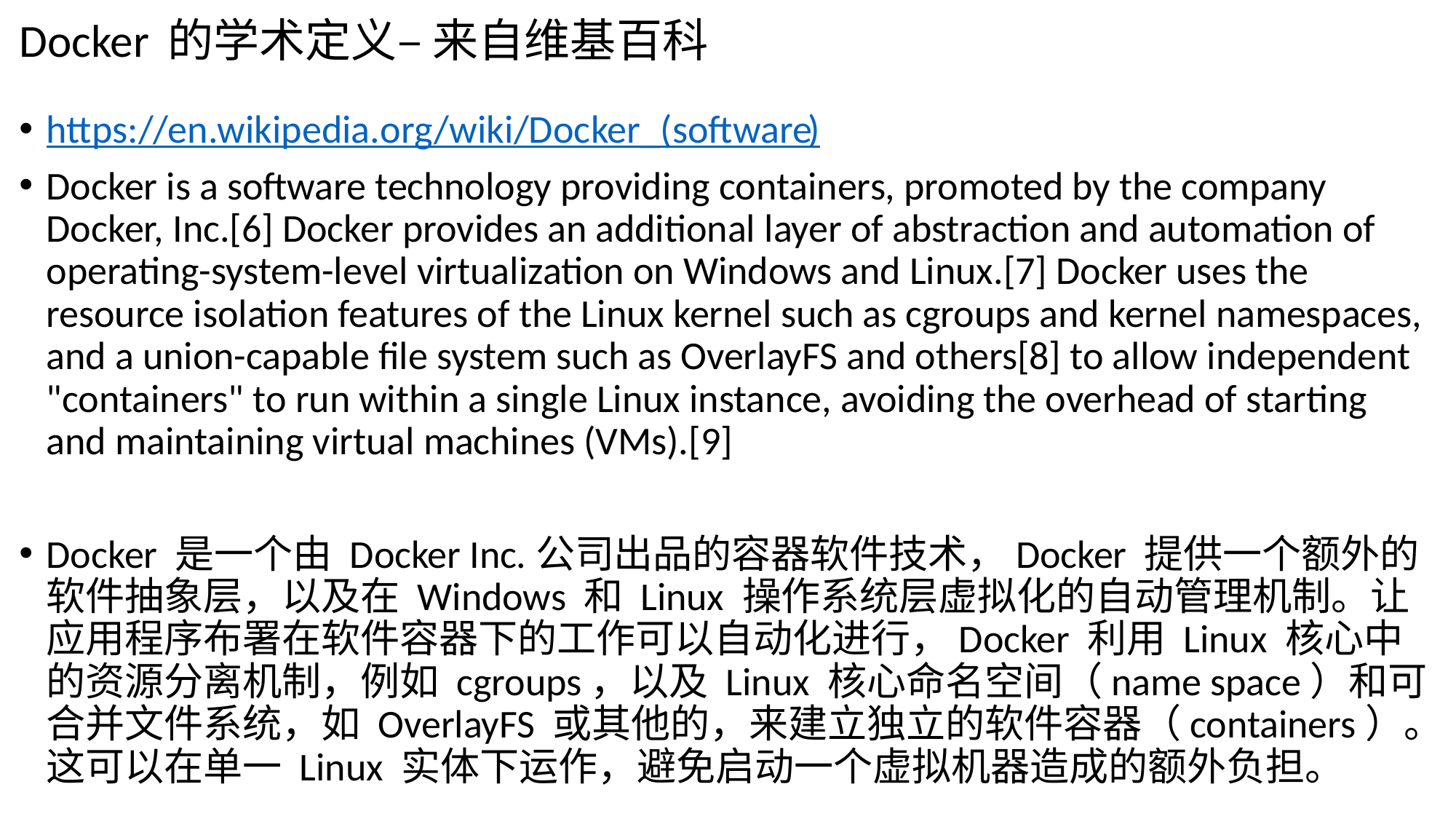

# Docker 的学术定义– 来自维基百科
https://en.wikipedia.org/wiki/Docker_(software)
Docker is a software technology providing containers, promoted by the company Docker, Inc.[6] Docker provides an additional layer of abstraction and automation of operating-system-level virtualization on Windows and Linux.[7] Docker uses the resource isolation features of the Linux kernel such as cgroups and kernel namespaces, and a union-capable file system such as OverlayFS and others[8] to allow independent "containers" to run within a single Linux instance, avoiding the overhead of starting and maintaining virtual machines (VMs).[9]

Docker 是一个由 Docker Inc.公司出品的容器软件技术，Docker 提供一个额外的软件抽象层，以及在 Windows 和 Linux 操作系统层虚拟化的自动管理机制。让应用程序布署在软件容器下的工作可以自动化进行，Docker 利用 Linux 核心中的资源分离机制，例如 cgroups，以及 Linux 核心命名空间（name space）和可合并文件系统，如 OverlayFS 或其他的，来建立独立的软件容器（containers）。这可以在单一 Linux 实体下运作，避免启动一个虚拟机器造成的额外负担。